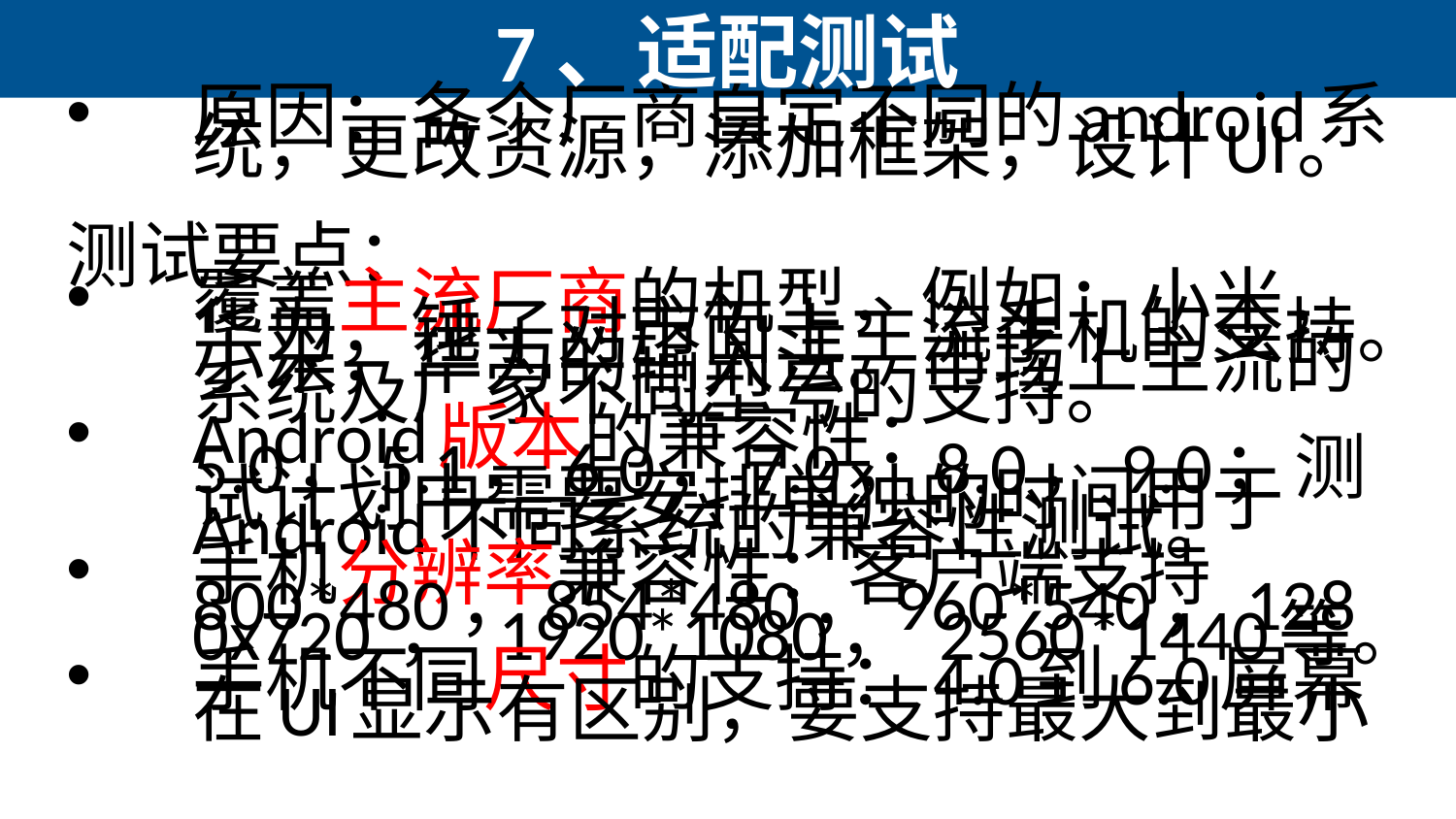

7、适配测试
原因：各个厂商自定不同的android系统，更改资源，添加框架，设计UI。

测试要点：
覆盖主流厂商的机型，例如：小米，华为，锤子对市面上主流手机的支持。小米，华为的输入法。市场上主流的系统及厂家不同型号的支持。
Android版本的兼容性：5.0，5.1，6.0，7.0，8.0，9.0；测试计划中需要安排单独的时间用于Android不同系统的兼容性测试。
手机分辨率兼容性：客户端支持800*480，854*480，960*540，1280x720 ， 1920*1080， 2560*1440等。
手机不同尺寸的支持：4.0到6.0屏幕在UI显示有区别，要支持最大到最小